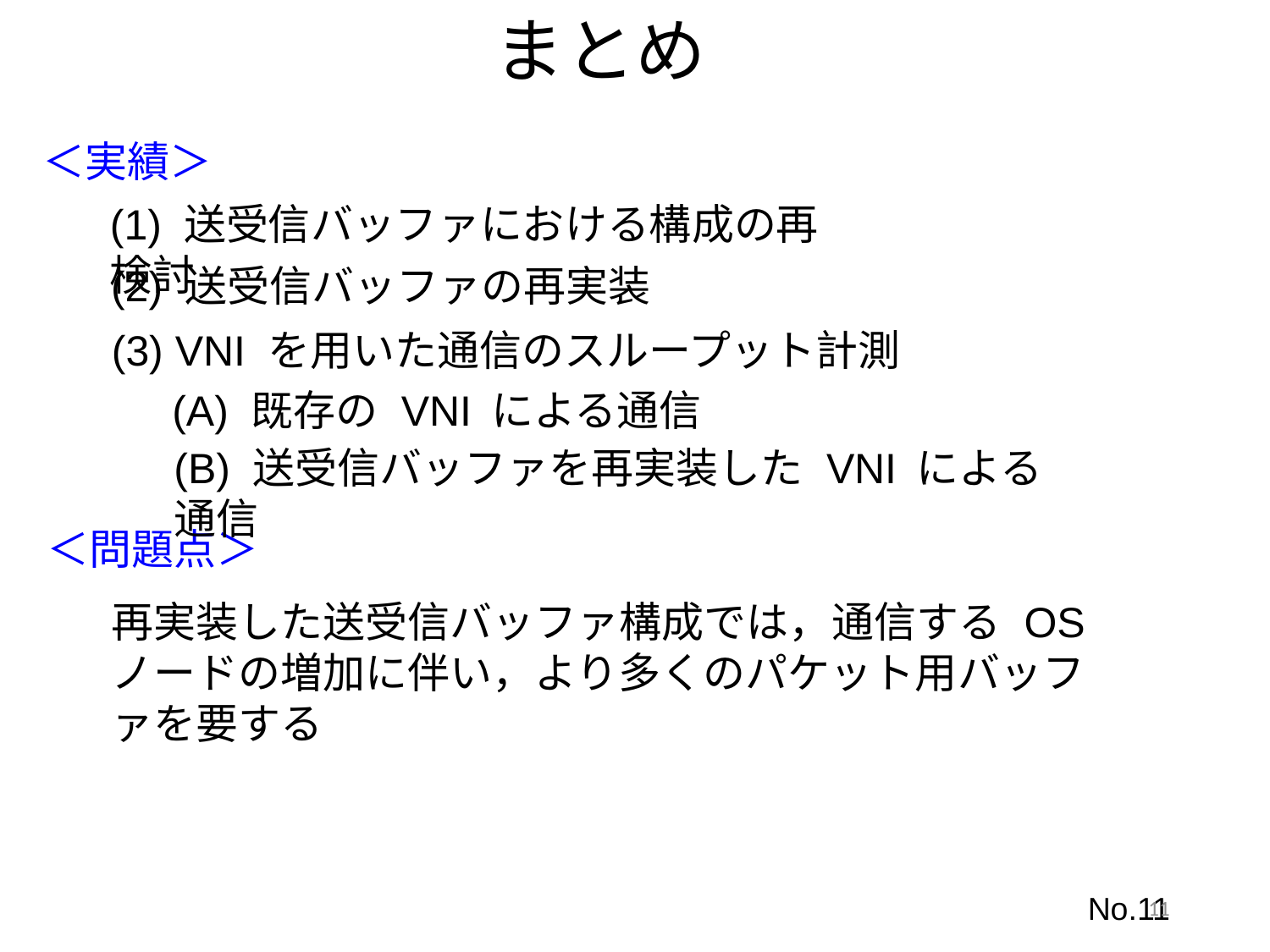

まとめ
＜実績＞
(1) 送受信バッファにおける構成の再検討
 (2) 送受信バッファの再実装
(3) VNI を用いた通信のスループット計測
(A) 既存の VNI による通信
(B) 送受信バッファを再実装した VNI による通信
＜問題点＞
再実装した送受信バッファ構成では，通信する OS ノードの増加に伴い，より多くのパケット用バッファを要する
11
No.11